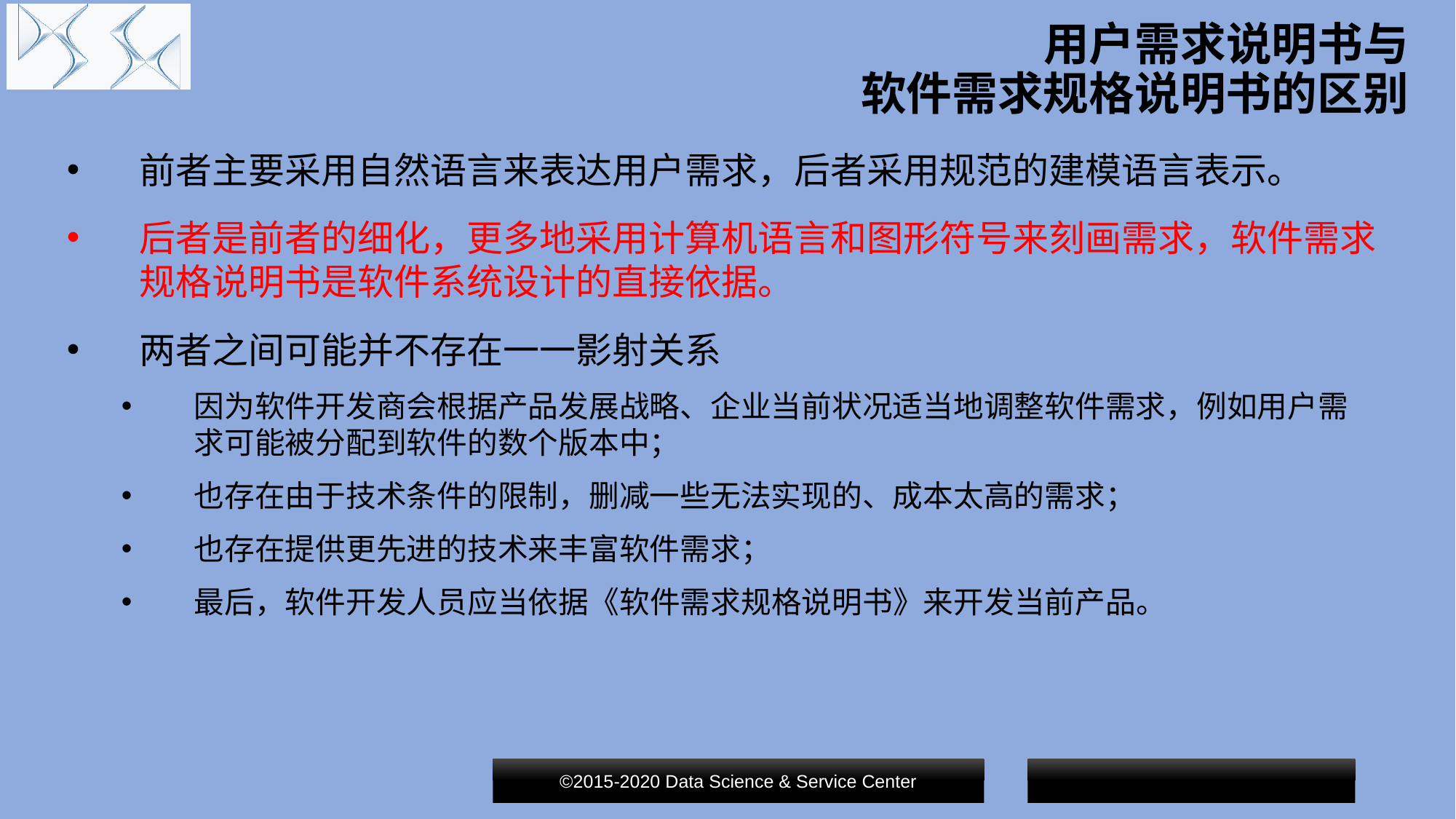

# 用户需求说明书与 软件需求规格说明书的区别
前者主要采用自然语言来表达用户需求，后者采用规范的建模语言表示。
后者是前者的细化，更多地采用计算机语言和图形符号来刻画需求，软件需求规格说明书是软件系统设计的直接依据。
两者之间可能并不存在一一影射关系
因为软件开发商会根据产品发展战略、企业当前状况适当地调整软件需求，例如用户需求可能被分配到软件的数个版本中；
也存在由于技术条件的限制，删减一些无法实现的、成本太高的需求；
也存在提供更先进的技术来丰富软件需求；
最后，软件开发人员应当依据《软件需求规格说明书》来开发当前产品。

©2015-2020 Data Science & Service Center
15